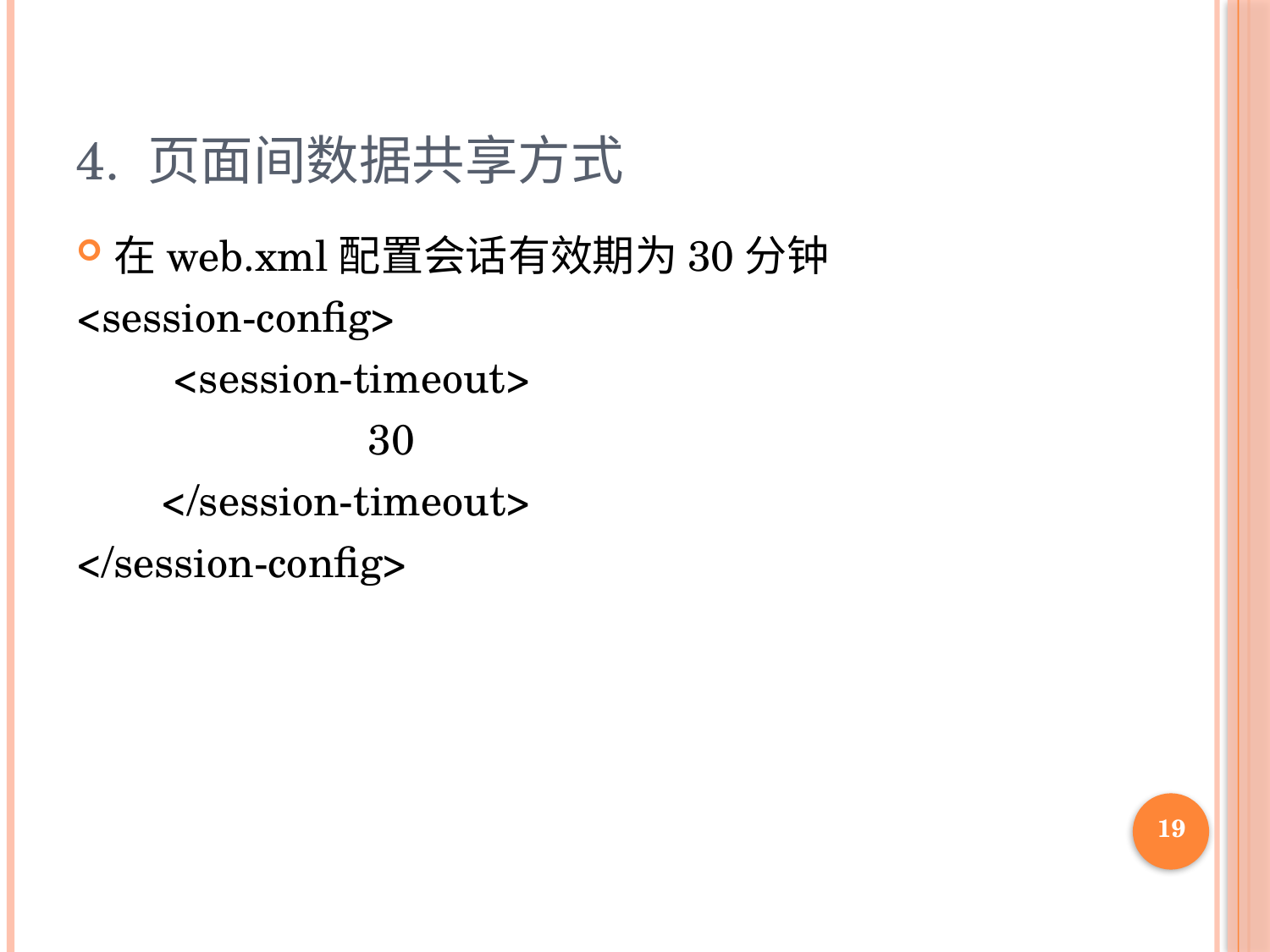

# 4. 页面间数据共享方式
在web.xml配置会话有效期为30分钟
<session-config>
       <session-timeout>
			30
	    </session-timeout>
</session-config>
19